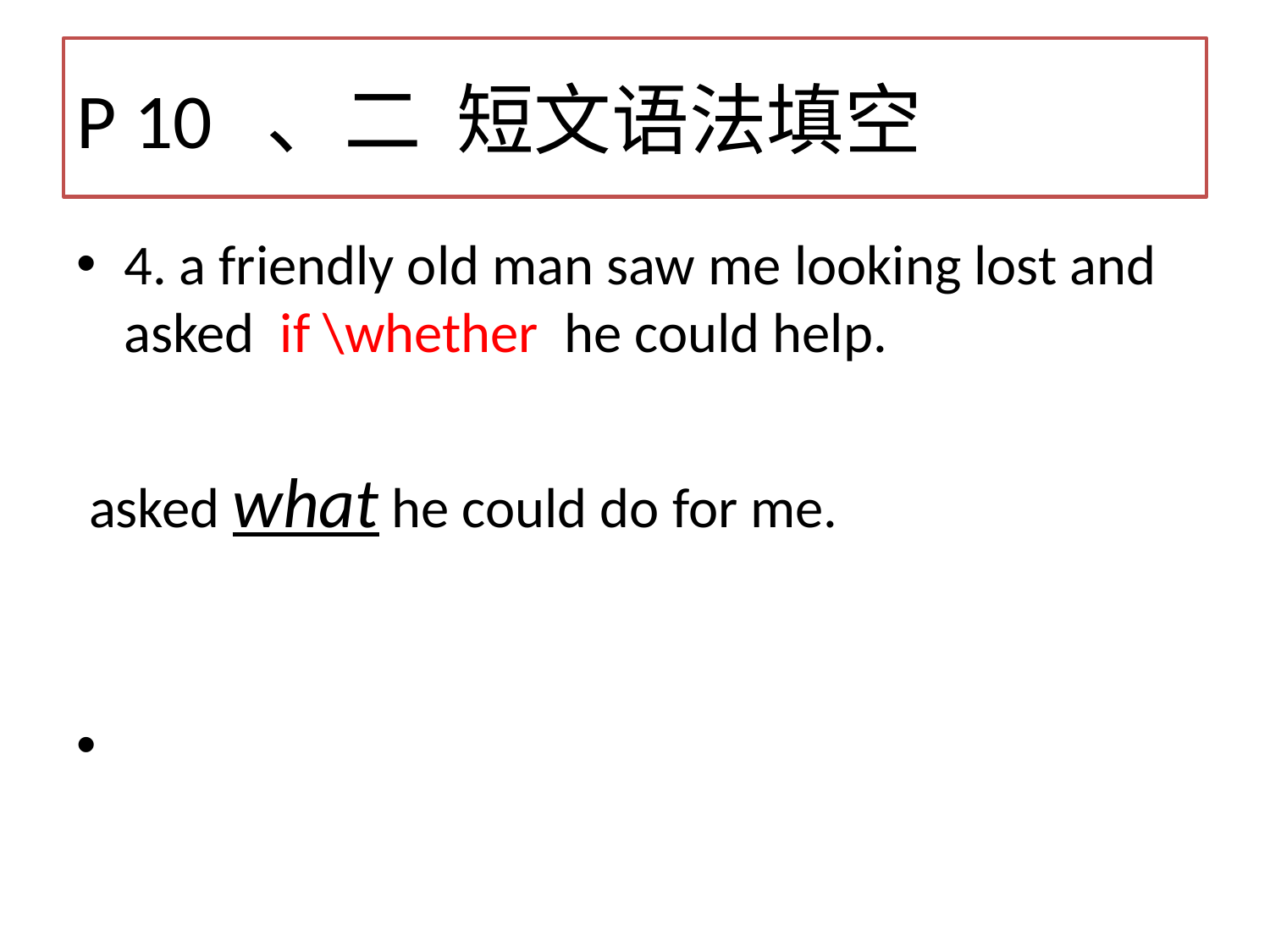

# P 10  、二  短文语法填空
4. a friendly old man saw me looking lost and asked  if \whether  he could help.

 asked what he could do for me.